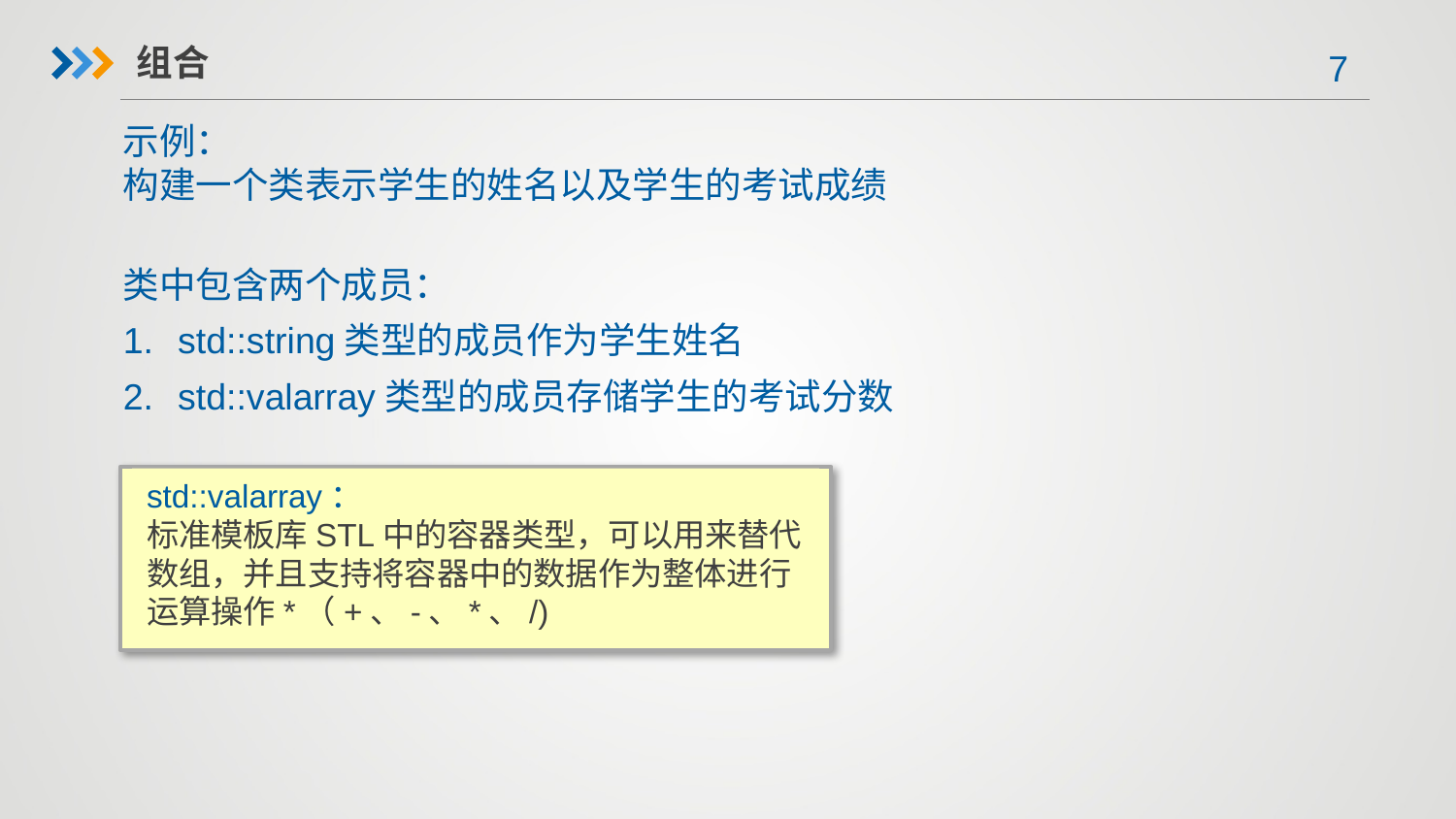

组合
示例：
构建一个类表示学生的姓名以及学生的考试成绩

类中包含两个成员：
std::string类型的成员作为学生姓名
std::valarray类型的成员存储学生的考试分数

std::valarray：
标准模板库STL中的容器类型，可以用来替代数组，并且支持将容器中的数据作为整体进行运算操作*（+、-、*、/)